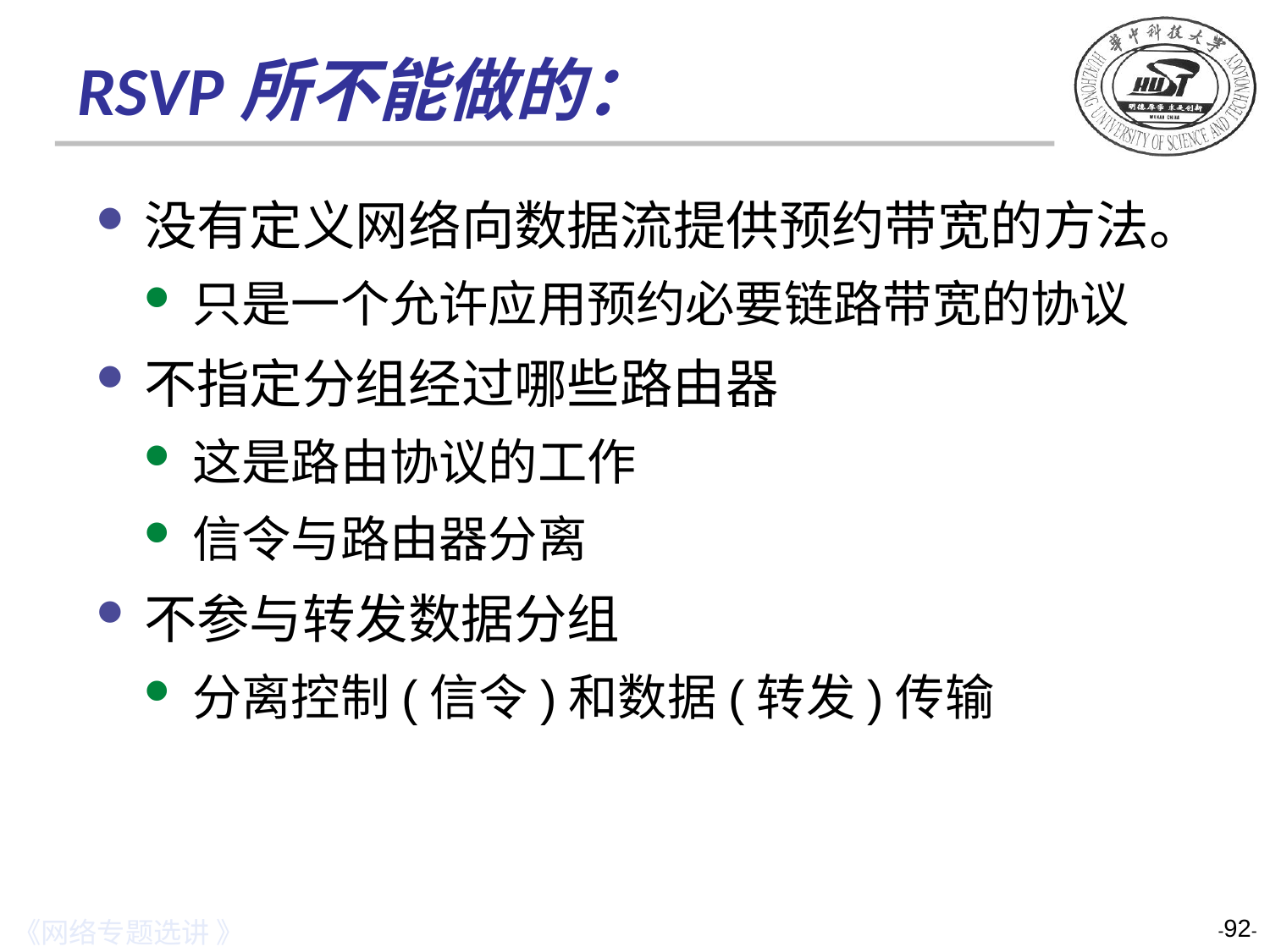

# RSVP所不能做的：
没有定义网络向数据流提供预约带宽的方法。
只是一个允许应用预约必要链路带宽的协议
不指定分组经过哪些路由器
这是路由协议的工作
信令与路由器分离
不参与转发数据分组
分离控制(信令)和数据(转发)传输
-92-
《网络专题选讲 》